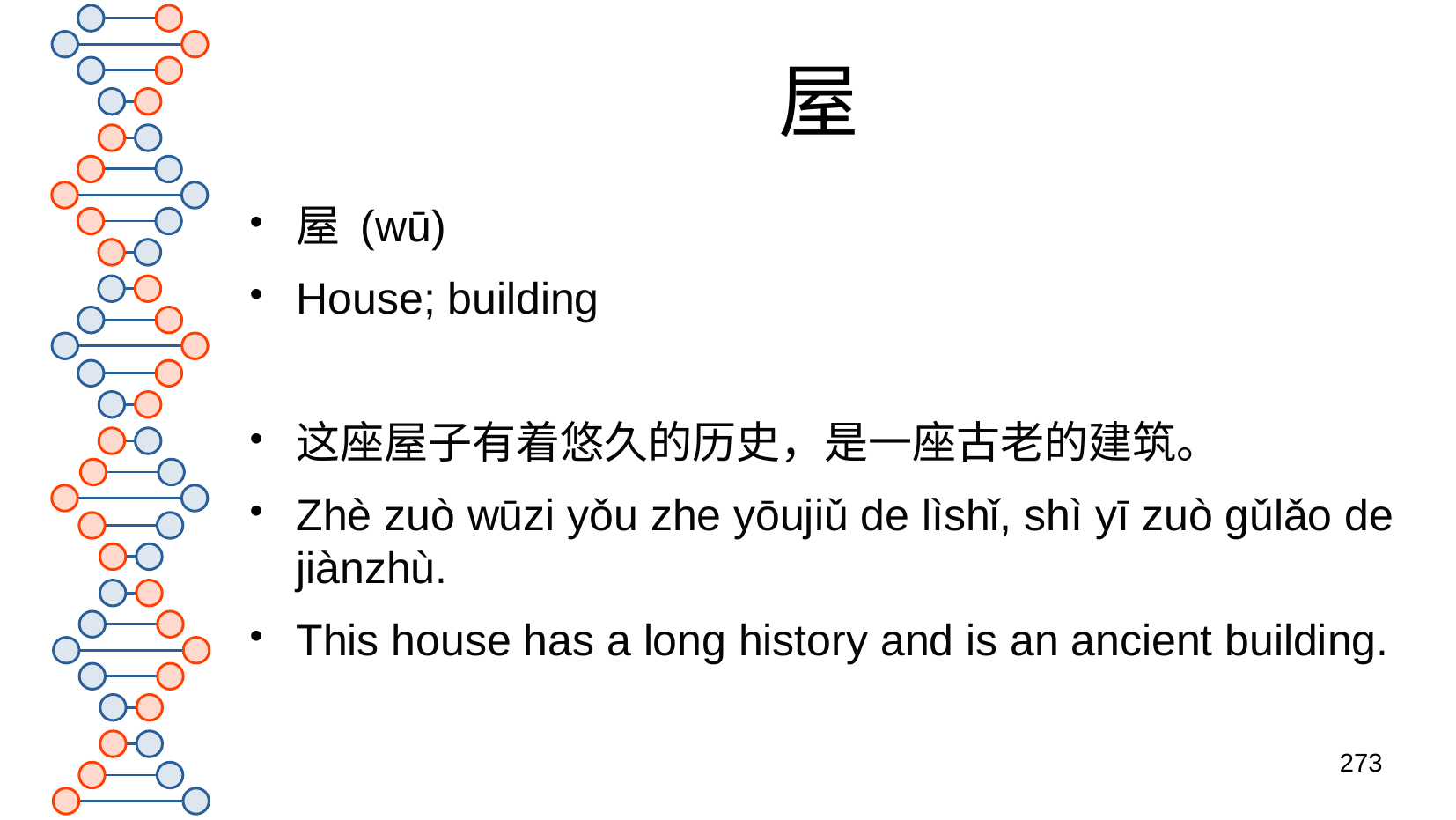

# 屋
屋 (wū)
House; building

这座屋子有着悠久的历史，是一座古老的建筑。
Zhè zuò wūzi yǒu zhe yōujiǔ de lìshǐ, shì yī zuò gǔlǎo de jiànzhù.
This house has a long history and is an ancient building.

273